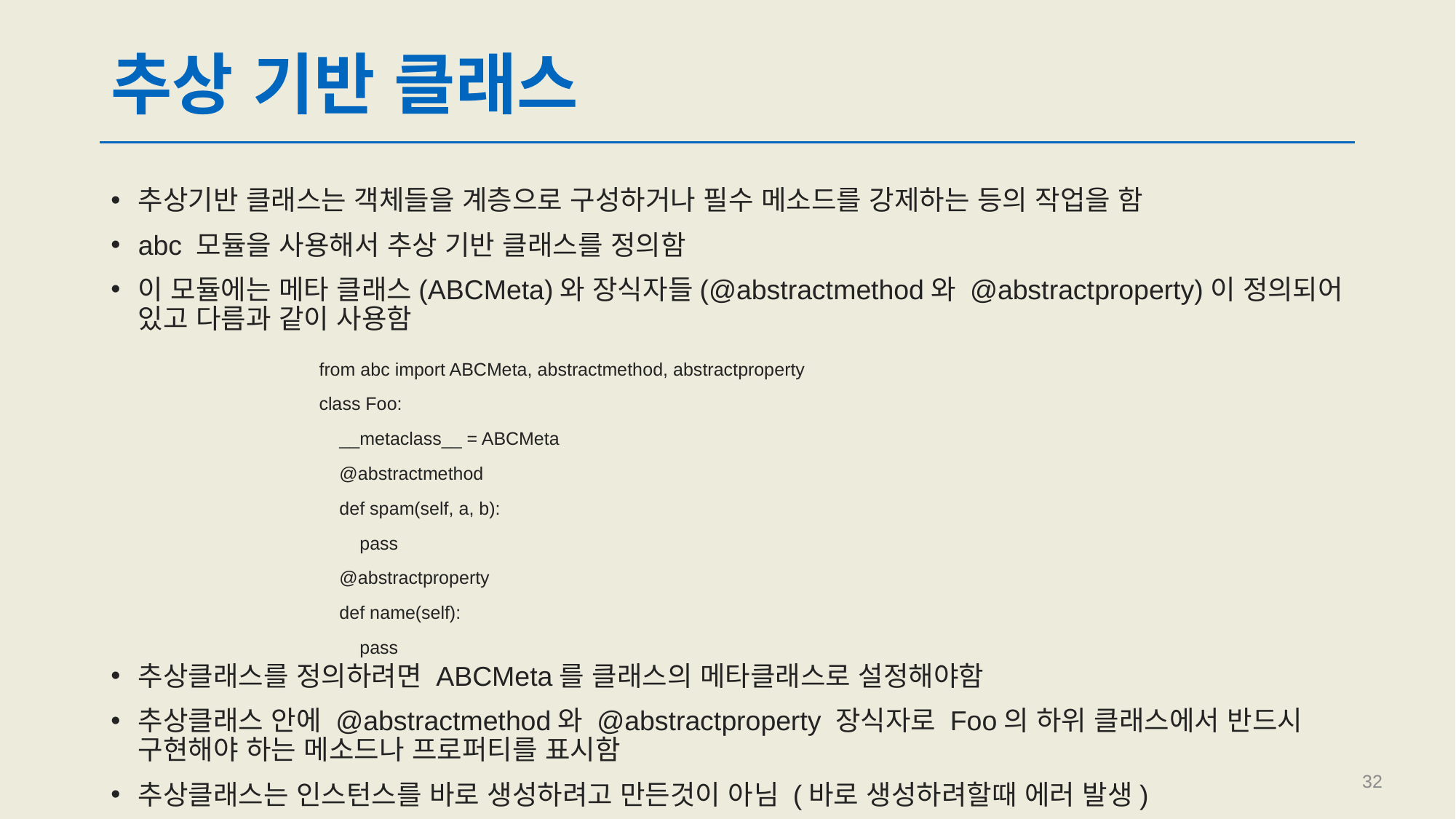

# 추상 기반 클래스
추상기반 클래스는 객체들을 계층으로 구성하거나 필수 메소드를 강제하는 등의 작업을 함
abc 모듈을 사용해서 추상 기반 클래스를 정의함
이 모듈에는 메타 클래스(ABCMeta)와 장식자들(@abstractmethod와 @abstractproperty)이 정의되어 있고 다름과 같이 사용함

추상클래스를 정의하려면 ABCMeta를 클래스의 메타클래스로 설정해야함
추상클래스 안에 @abstractmethod와 @abstractproperty 장식자로 Foo의 하위 클래스에서 반드시 구현해야 하는 메소드나 프로퍼티를 표시함
추상클래스는 인스턴스를 바로 생성하려고 만든것이 아님 (바로 생성하려할때 에러 발생)

from abc import ABCMeta, abstractmethod, abstractproperty
class Foo:
    __metaclass__ = ABCMeta
    @abstractmethod
    def spam(self, a, b):
        pass
    @abstractproperty
    def name(self):
        pass
32